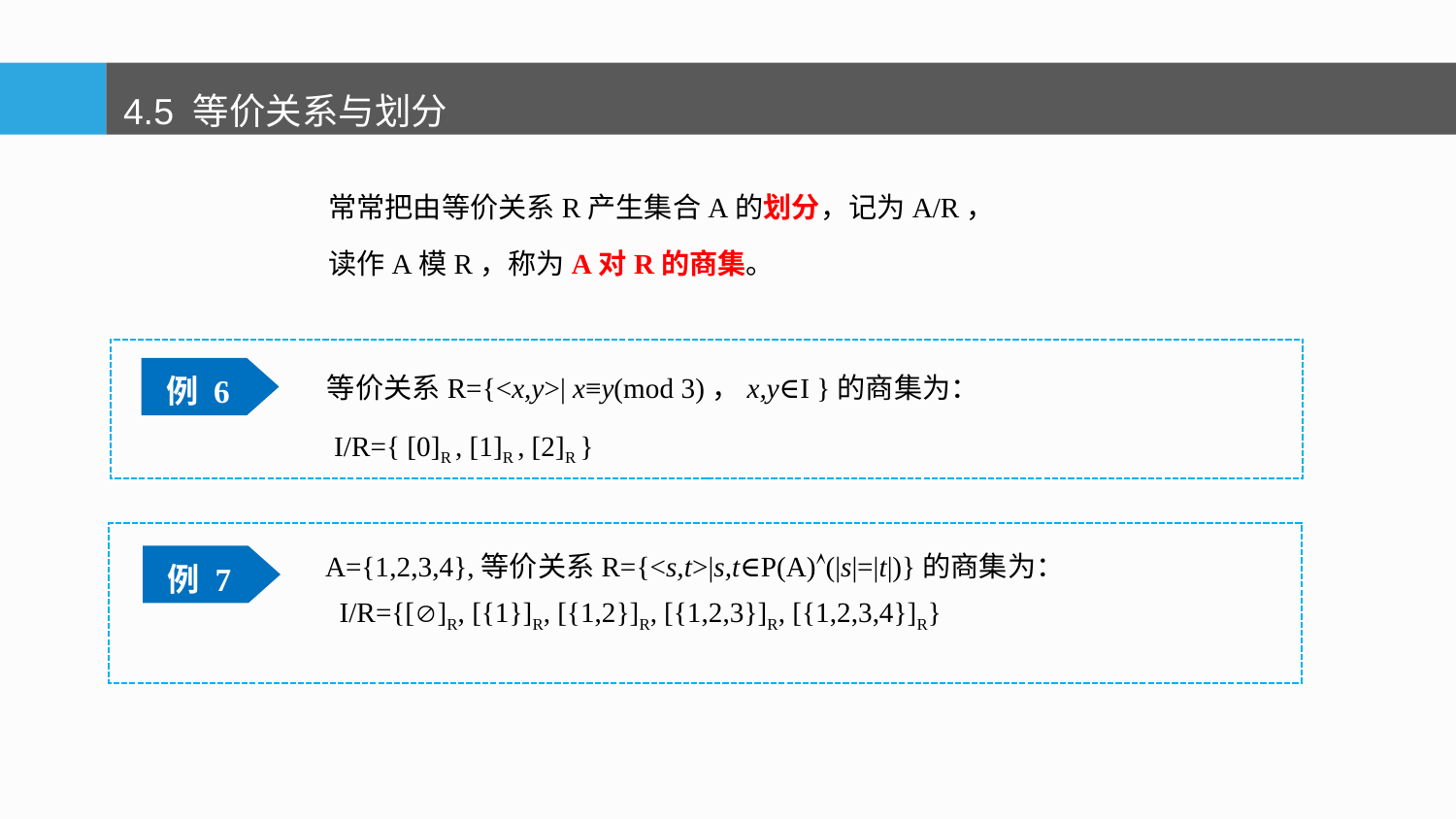

4.5 等价关系与划分

常常把由等价关系R产生集合A的划分，记为A/R，
读作A模R，称为A对R的商集。

等价关系R={<x,y>| x≡y(mod 3)，x,y∈I }的商集为：
 I/R={ [0]R , [1]R , [2]R }
例 6

A={1,2,3,4},等价关系R={<s,t>|s,t∈P(A)∧(|s|=|t|)}的商集为：
  I/R={[∅]R, [{1}]R, [{1,2}]R, [{1,2,3}]R, [{1,2,3,4}]R}
例 7